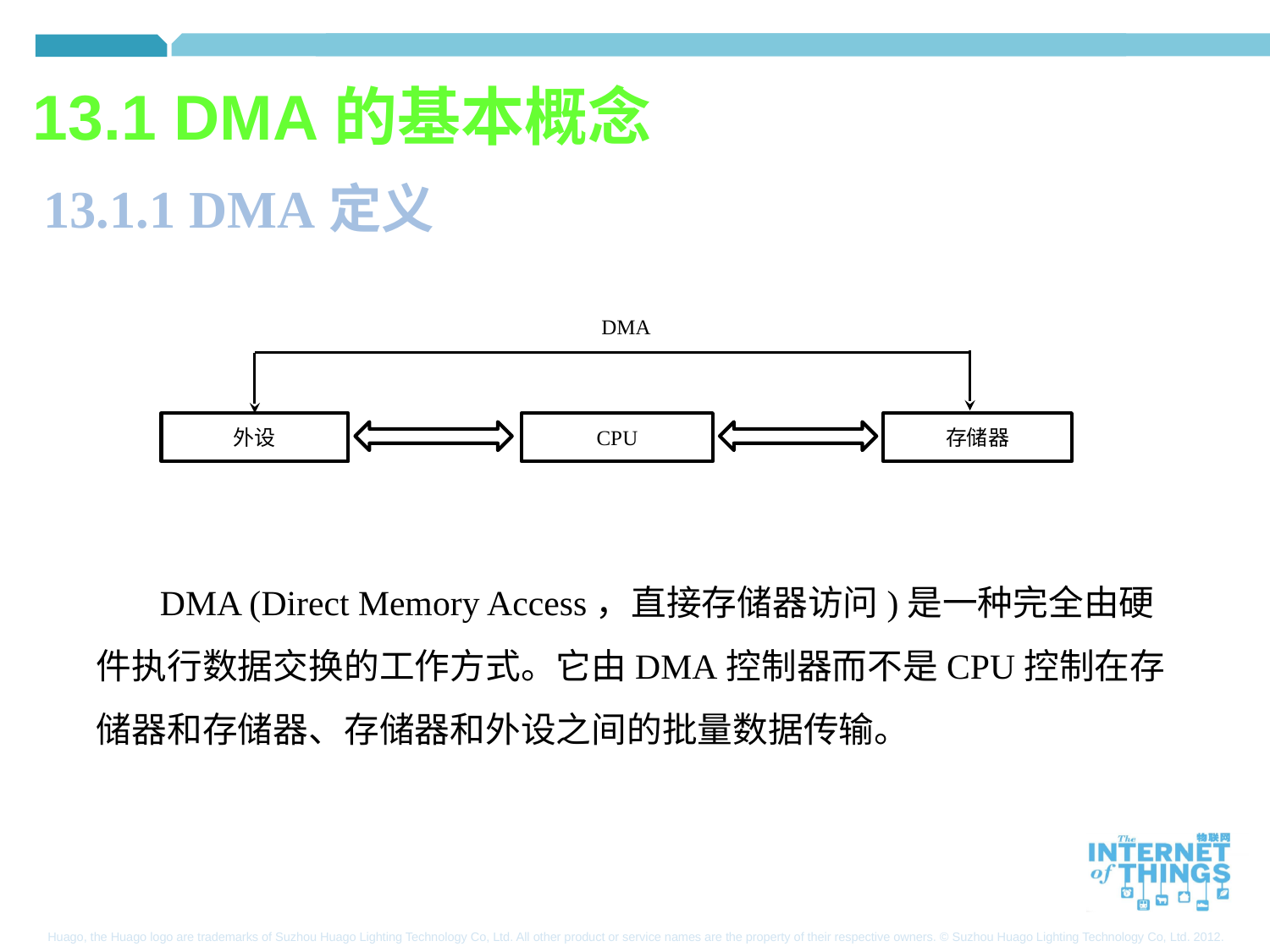

13.1 DMA的基本概念
13.1.1 DMA定义
DMA

外设
CPU
存储器
DMA (Direct Memory Access，直接存储器访问)是一种完全由硬件执行数据交换的工作方式。它由DMA控制器而不是CPU控制在存储器和存储器、存储器和外设之间的批量数据传输。